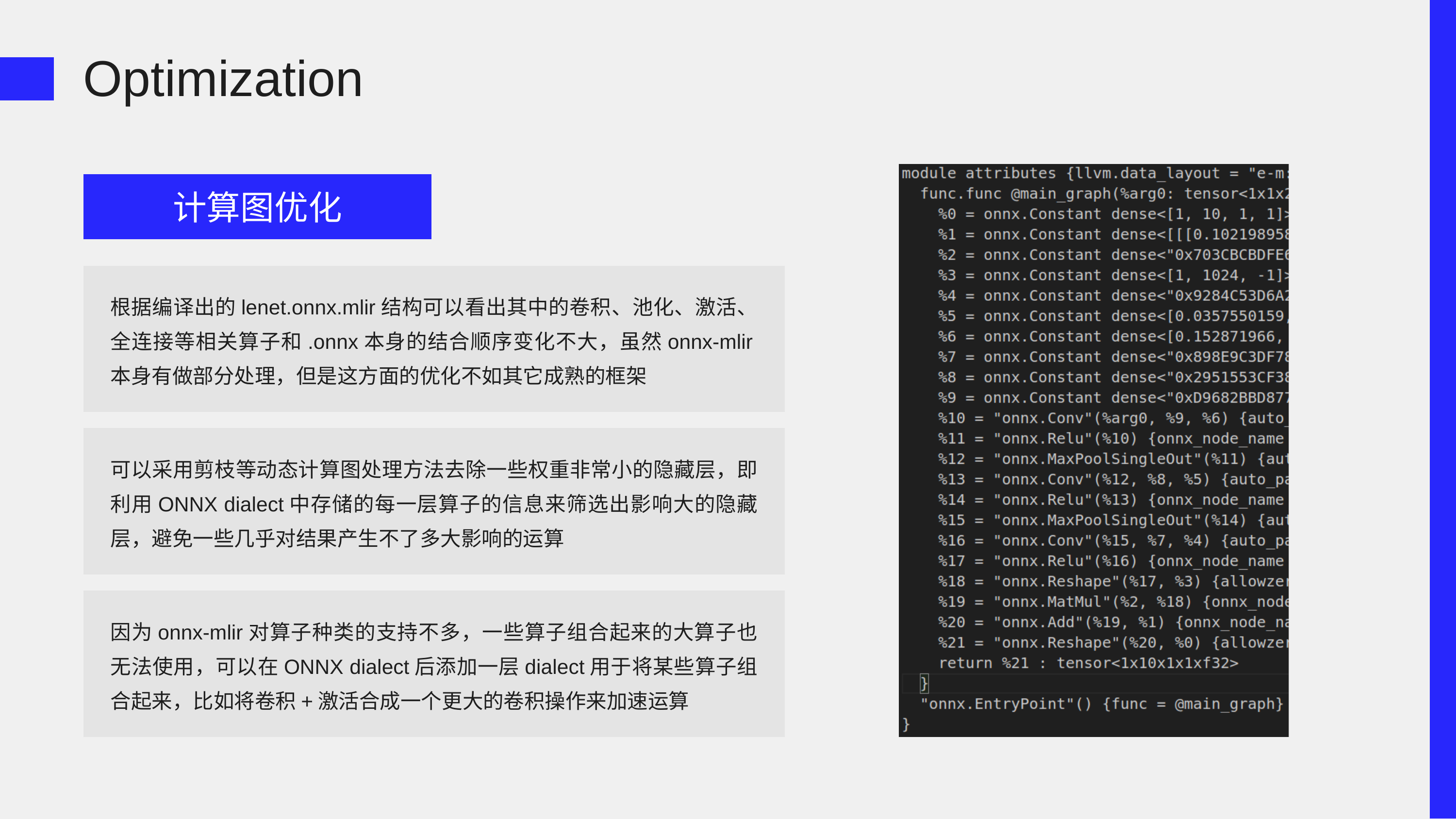

Optimization

计算图优化

根据编译出的lenet.onnx.mlir结构可以看出其中的卷积、池化、激活、全连接等相关算子和.onnx本身的结合顺序变化不大，虽然onnx-mlir本身有做部分处理，但是这方面的优化不如其它成熟的框架

可以采用剪枝等动态计算图处理方法去除一些权重非常小的隐藏层，即利用ONNX dialect中存储的每一层算子的信息来筛选出影响大的隐藏层，避免一些几乎对结果产生不了多大影响的运算

因为onnx-mlir对算子种类的支持不多，一些算子组合起来的大算子也无法使用，可以在ONNX dialect后添加一层dialect用于将某些算子组合起来，比如将卷积+激活合成一个更大的卷积操作来加速运算